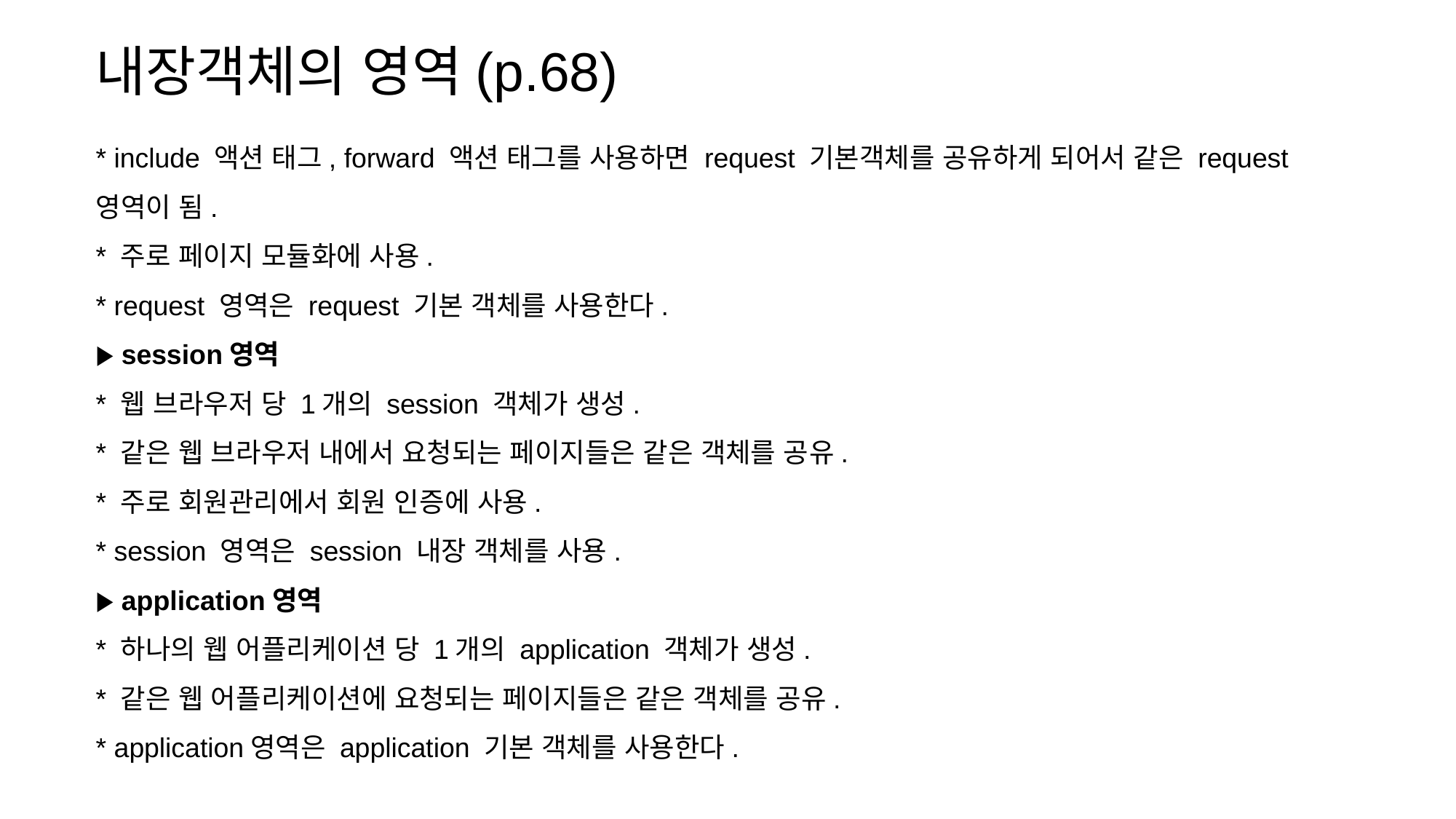

내장객체의 영역(p.68)
* include 액션 태그, forward 액션 태그를 사용하면 request 기본객체를 공유하게 되어서 같은 request 영역이 됨.
* 주로 페이지 모듈화에 사용.
* request 영역은 request 기본 객체를 사용한다.
▶ session영역
* 웹 브라우저 당 1개의 session 객체가 생성.
* 같은 웹 브라우저 내에서 요청되는 페이지들은 같은 객체를 공유.
* 주로 회원관리에서 회원 인증에 사용.
* session 영역은 session 내장 객체를 사용.
▶ application영역
* 하나의 웹 어플리케이션 당 1개의 application 객체가 생성.
* 같은 웹 어플리케이션에 요청되는 페이지들은 같은 객체를 공유.
* application영역은 application 기본 객체를 사용한다.